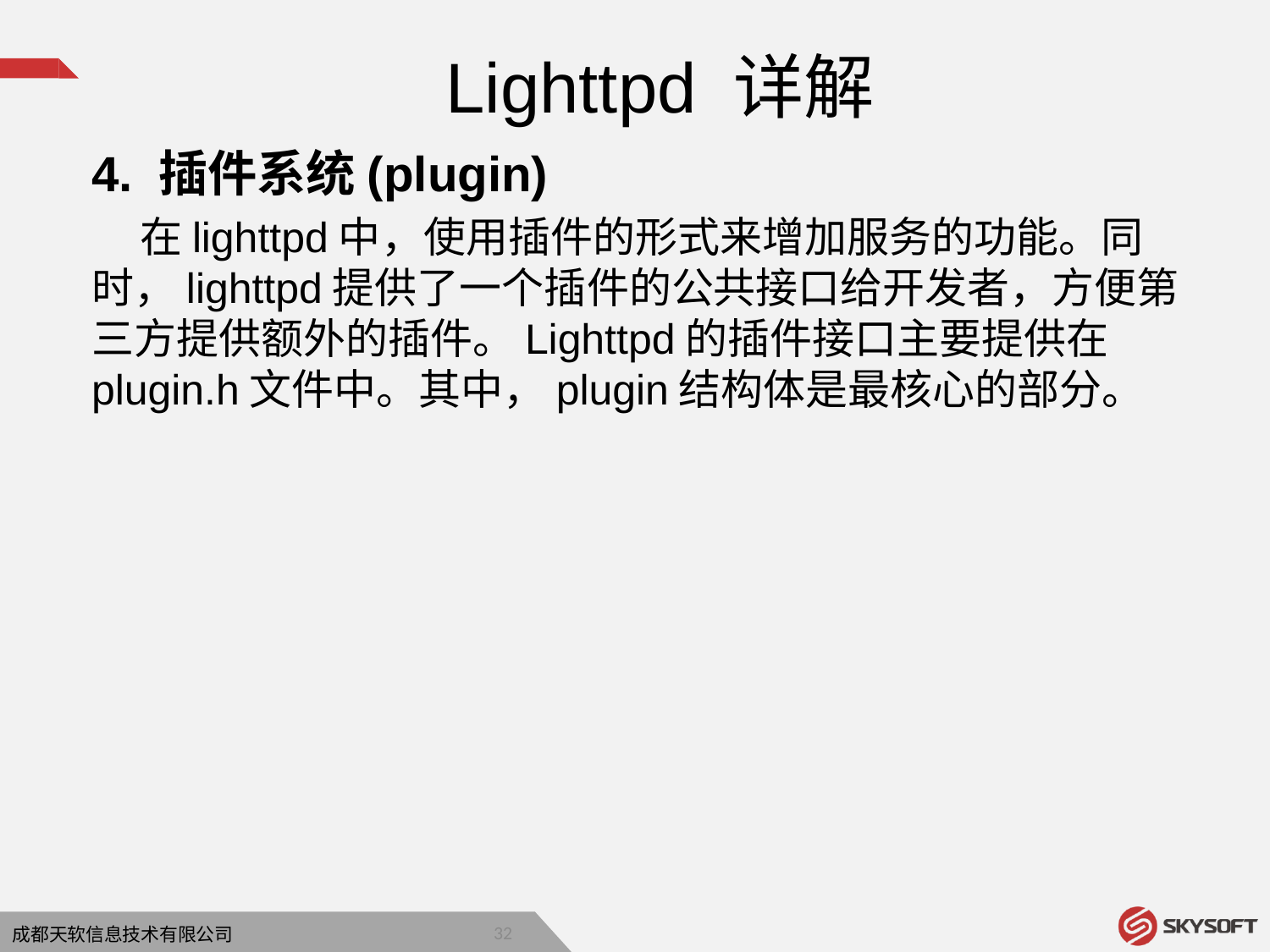

Lighttpd 详解

4. 插件系统(plugin)
    在lighttpd中，使用插件的形式来增加服务的功能。同时，lighttpd提供了一个插件的公共接口给开发者，方便第三方提供额外的插件。Lighttpd的插件接口主要提供在plugin.h文件中。其中，plugin结构体是最核心的部分。
32